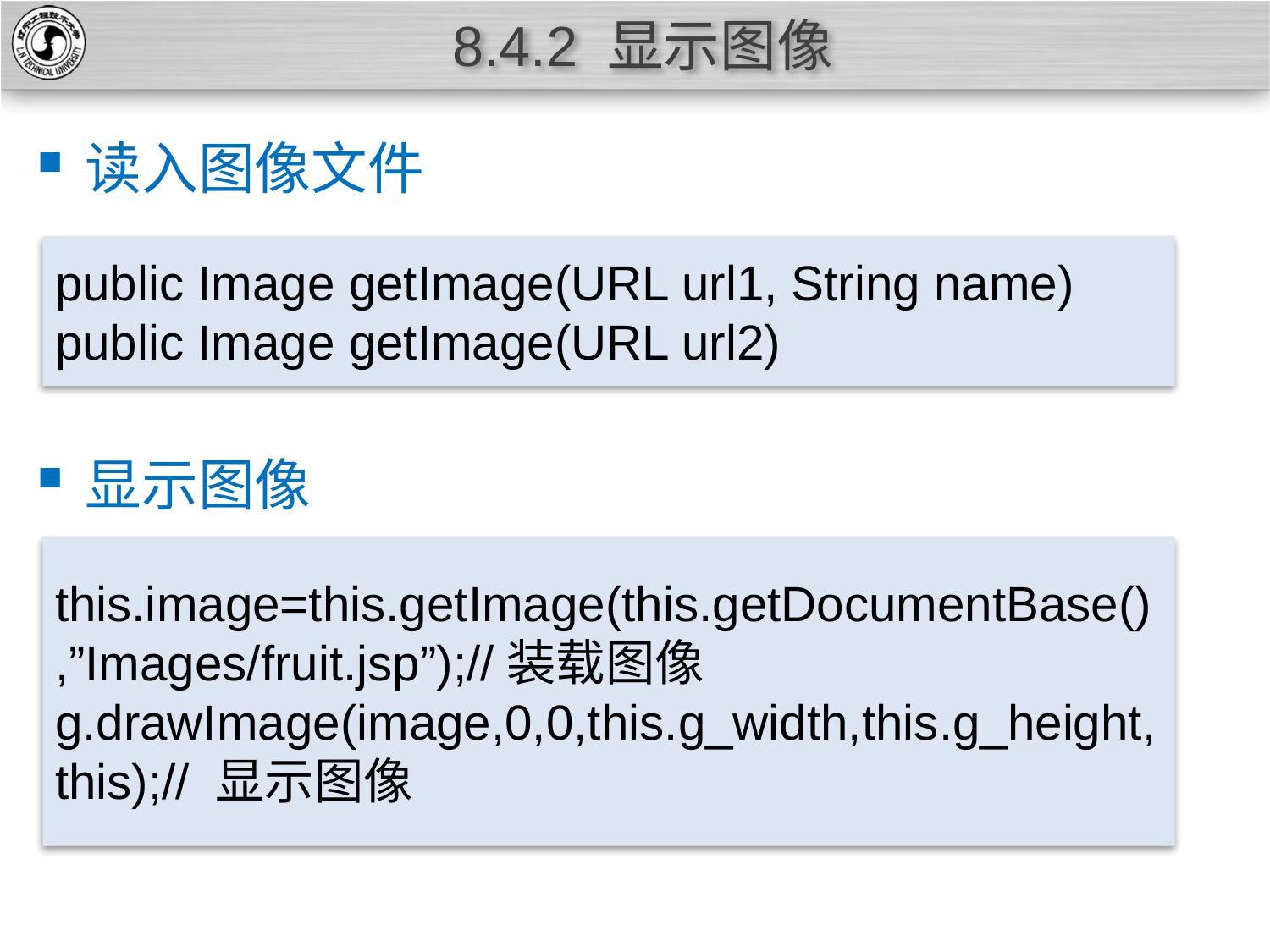

# 8.4.2 显示图像
读入图像文件

显示图像

public Image getImage(URL url1, String name) public Image getImage(URL url2)
this.image=this.getImage(this.getDocumentBase(),”Images/fruit.jsp”);//装载图像
g.drawImage(image,0,0,this.g_width,this.g_height,this);// 显示图像